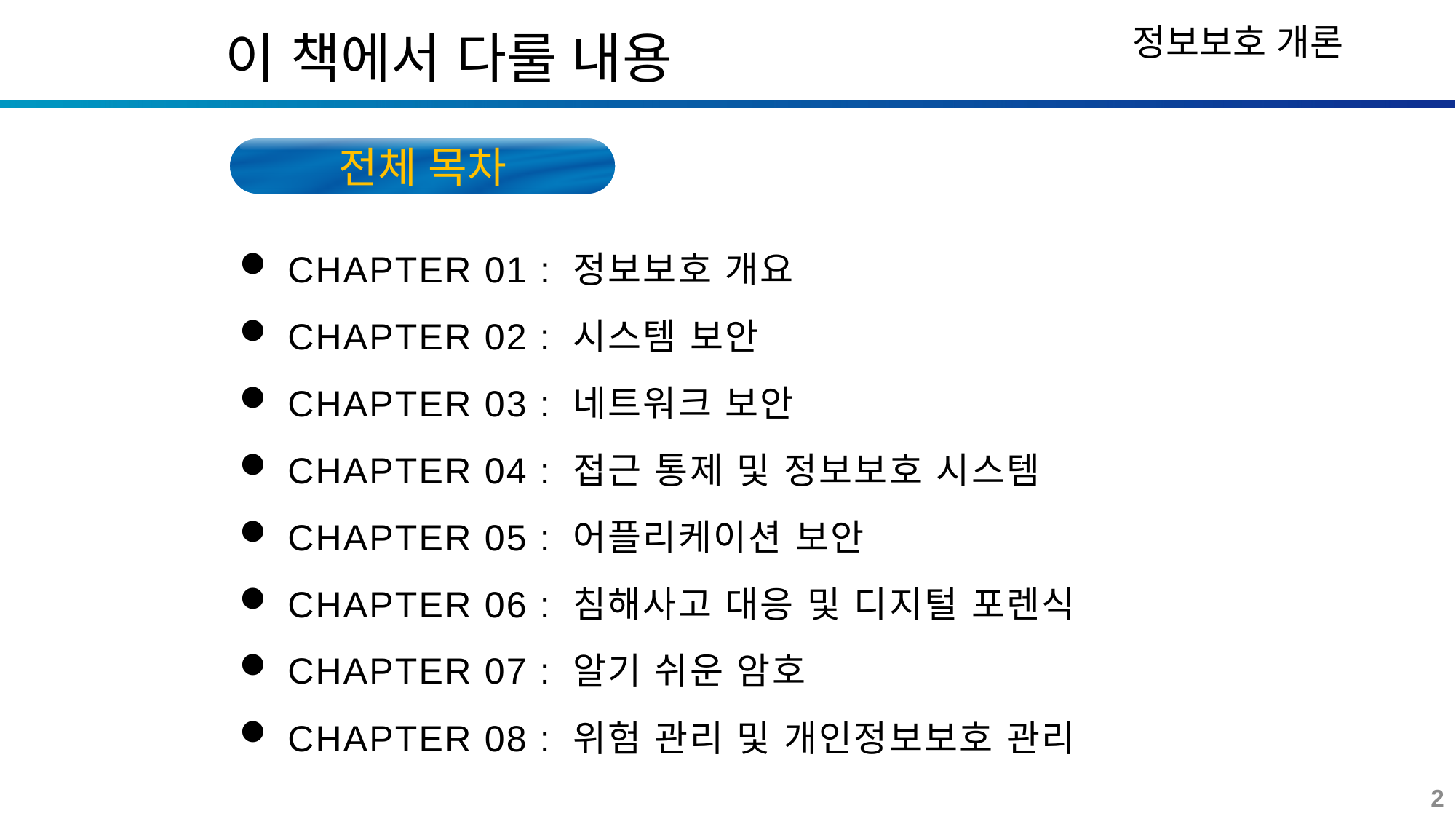

이 책에서 다룰 내용
전체 목차

 CHAPTER 01 : 정보보호 개요
 CHAPTER 02 : 시스템 보안
 CHAPTER 03 : 네트워크 보안
 CHAPTER 04 : 접근 통제 및 정보보호 시스템
 CHAPTER 05 : 어플리케이션 보안
 CHAPTER 06 : 침해사고 대응 및 디지털 포렌식
 CHAPTER 07 : 알기 쉬운 암호
 CHAPTER 08 : 위험 관리 및 개인정보보호 관리
2